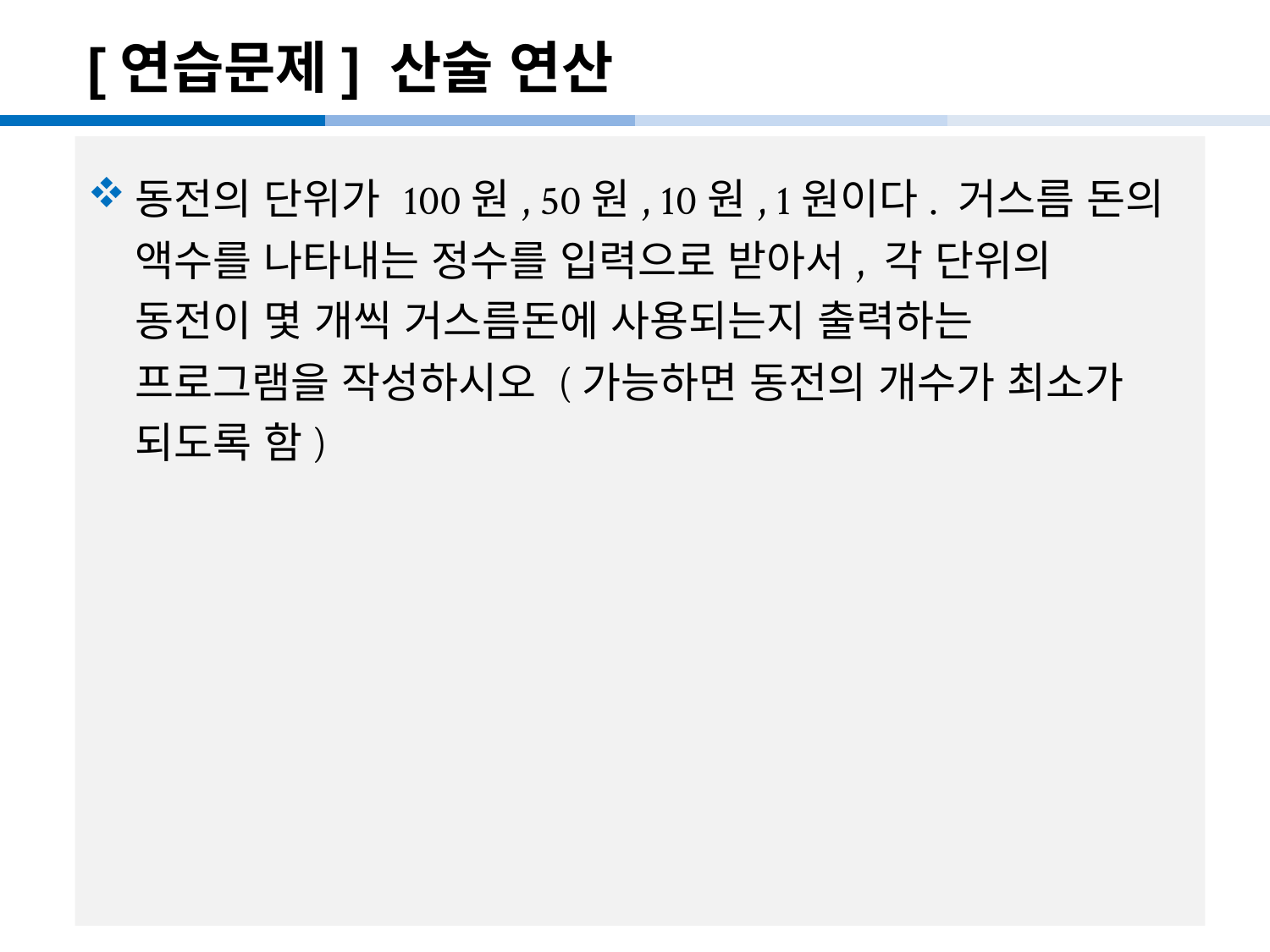

# [연습문제] 산술 연산
동전의 단위가 100원, 50원, 10원, 1원이다. 거스름 돈의 액수를 나타내는 정수를 입력으로 받아서, 각 단위의 동전이 몇 개씩 거스름돈에 사용되는지 출력하는 프로그램을 작성하시오 (가능하면 동전의 개수가 최소가 되도록 함)